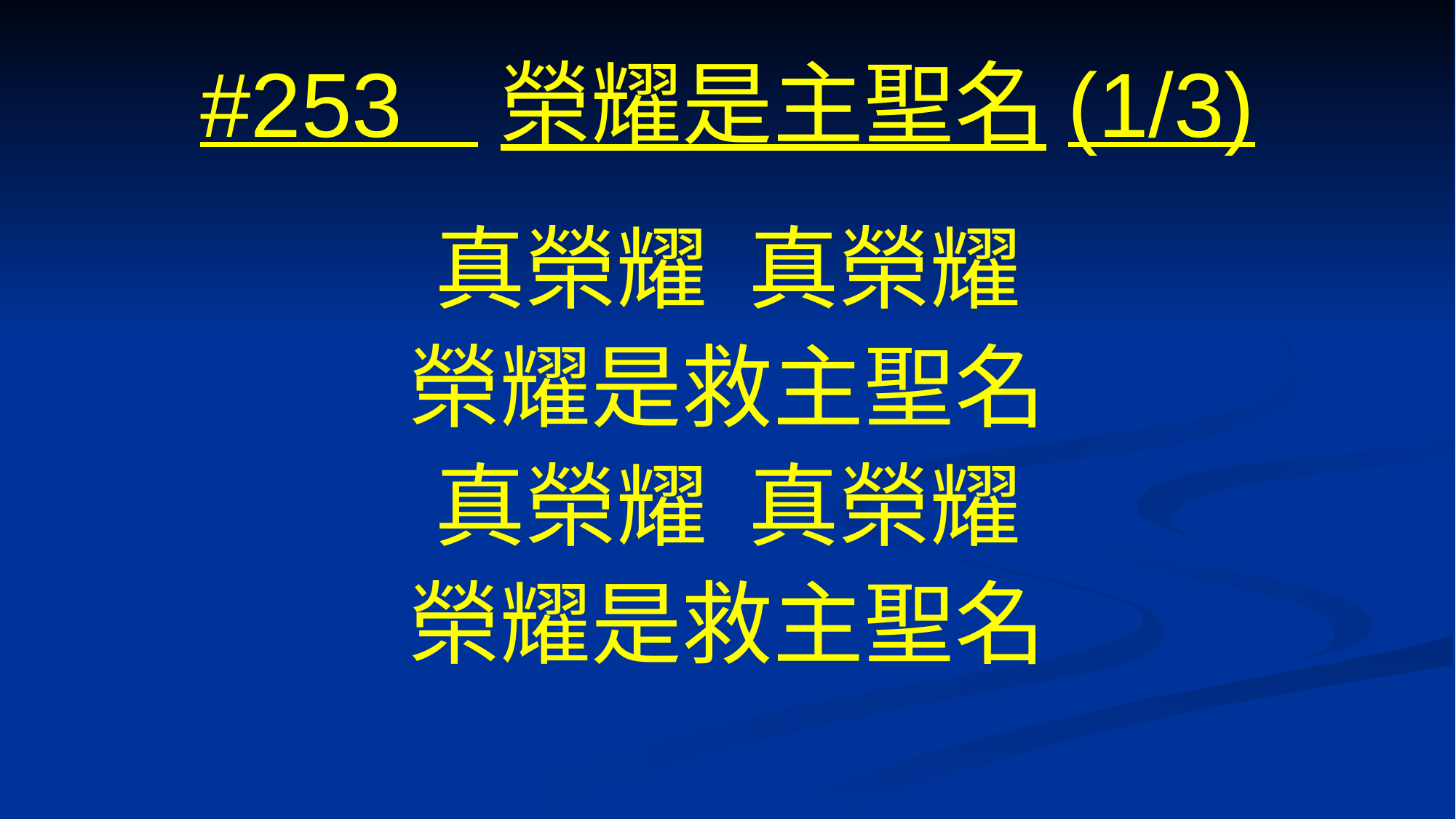

# #253   榮耀是主聖名(1/3)
真榮耀  真榮耀
榮耀是救主聖名
真榮耀  真榮耀
榮耀是救主聖名